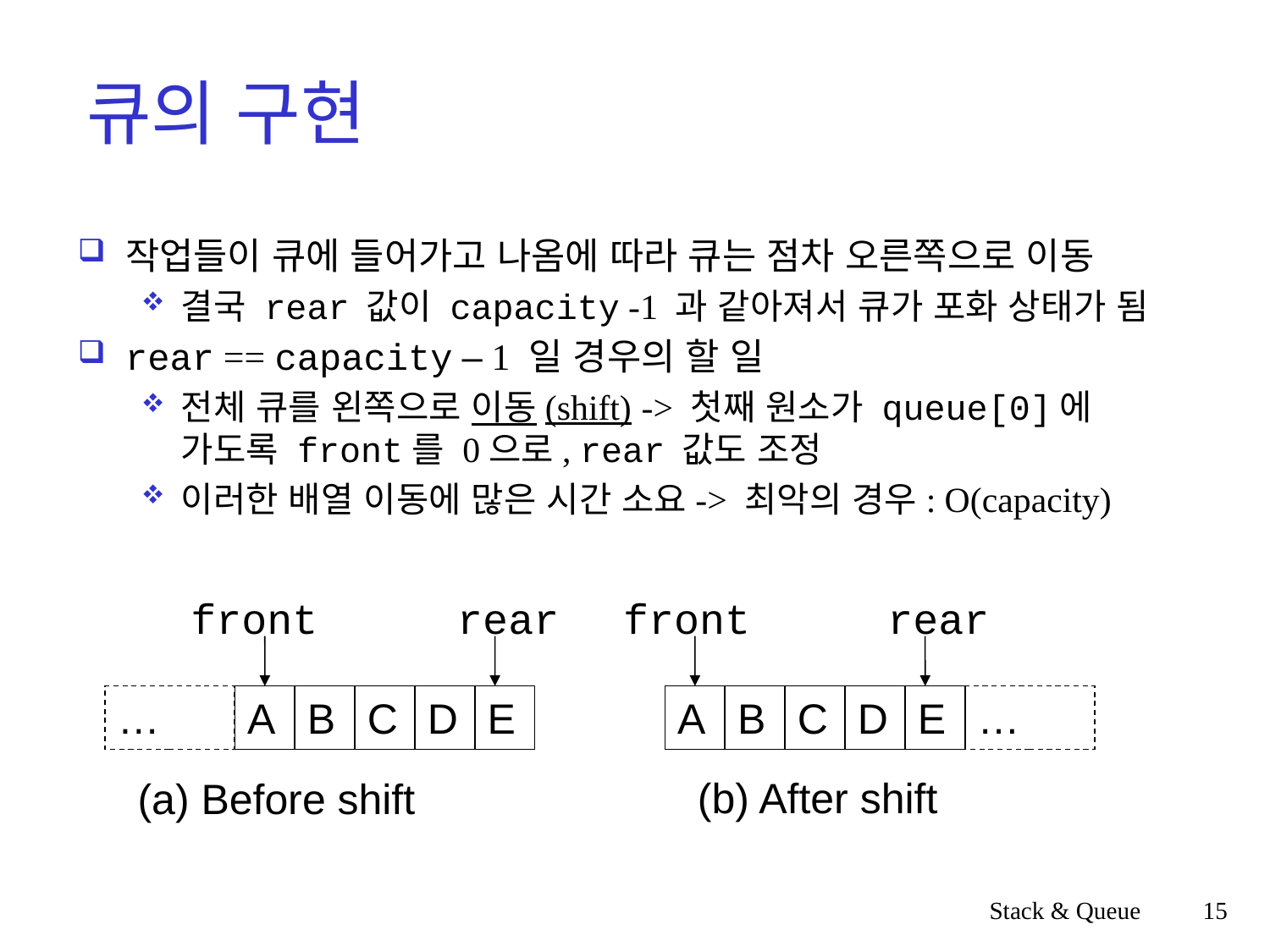

# 큐의 구현
작업들이 큐에 들어가고 나옴에 따라 큐는 점차 오른쪽으로 이동
결국 rear 값이 capacity -1 과 같아져서 큐가 포화 상태가 됨
rear == capacity – 1 일 경우의 할 일
전체 큐를 왼쪽으로 이동(shift) -> 첫째 원소가 queue[0]에 가도록 front를 0으로, rear 값도 조정
이러한 배열 이동에 많은 시간 소요-> 최악의 경우: O(capacity)
front
rear
front
rear

…
A
B
C
D
E
A
B
C
D
E
…
(b) After shift
(a) Before shift
Stack & Queue
15